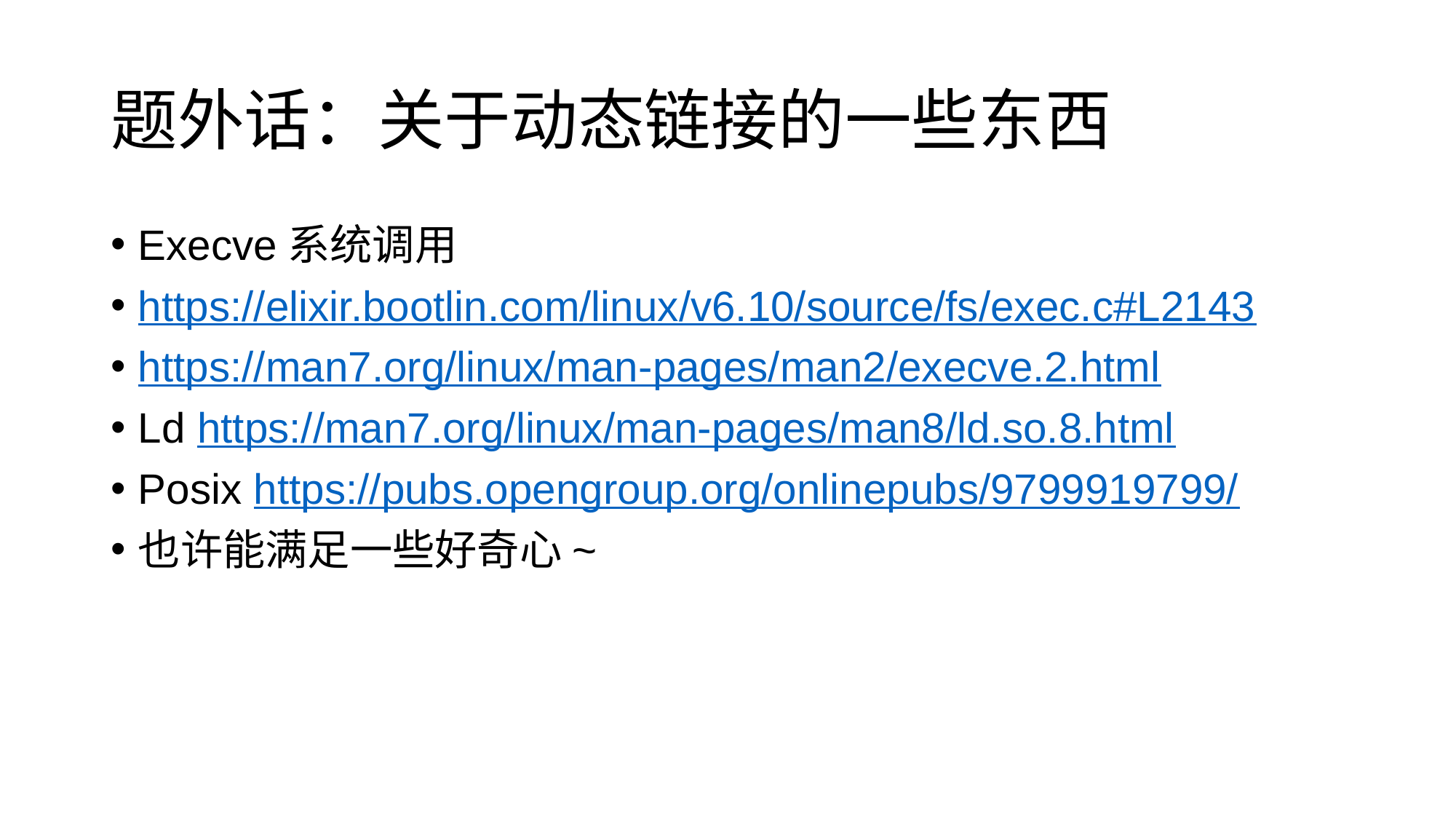

# 题外话：关于动态链接的一些东西
Execve系统调用
https://elixir.bootlin.com/linux/v6.10/source/fs/exec.c#L2143
https://man7.org/linux/man-pages/man2/execve.2.html
Ld https://man7.org/linux/man-pages/man8/ld.so.8.html
Posix https://pubs.opengroup.org/onlinepubs/9799919799/
也许能满足一些好奇心~